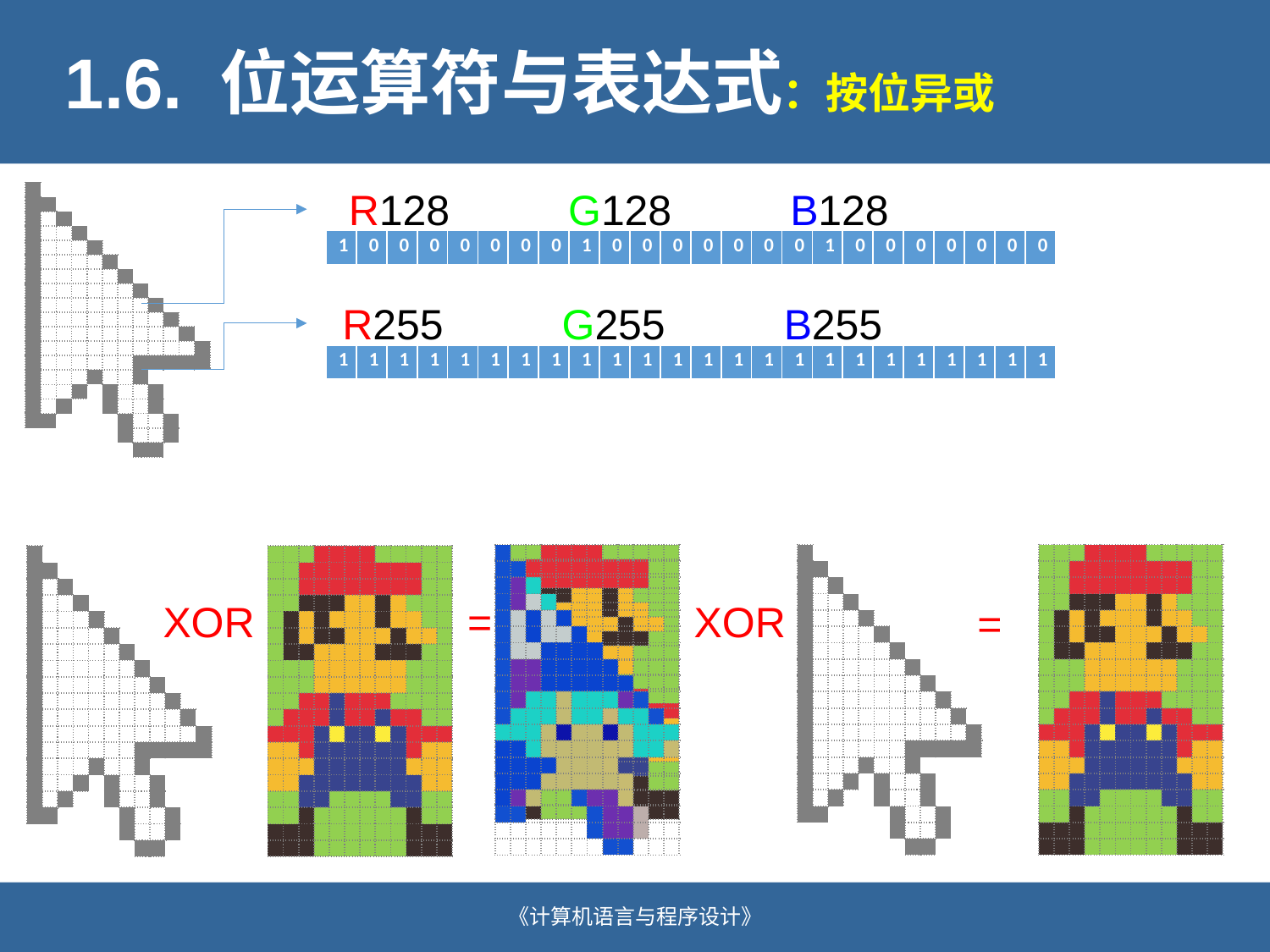

# 1.6. 位运算符与表达式：按位异或
R128          G128          B128
|  |  |  |  |  |  |  |  |  |  |  |  |
| --- | --- | --- | --- | --- | --- | --- | --- | --- | --- | --- | --- |
|  |  |  |  |  |  |  |  |  |  |  |  |
|  |  |  |  |  |  |  |  |  |  |  |  |
|  |  |  |  |  |  |  |  |  |  |  |  |
|  |  |  |  |  |  |  |  |  |  |  |  |
|  |  |  |  |  |  |  |  |  |  |  |  |
|  |  |  |  |  |  |  |  |  |  |  |  |
|  |  |  |  |  |  |  |  |  |  |  |  |
|  |  |  |  |  |  |  |  |  |  |  |  |
|  |  |  |  |  |  |  |  |  |  |  |  |
|  |  |  |  |  |  |  |  |  |  |  |  |
|  |  |  |  |  |  |  |  |  |  |  |  |
|  |  |  |  |  |  |  |  |  |  |  |  |
|  |  |  |  |  |  |  |  |  |  |  |  |
|  |  |  |  |  |  |  |  |  |  |  |  |
|  |  |  |  |  |  |  |  |  |  |  |  |
|  |  |  |  |  |  |  |  |  |  |  |  |
|  |  |  |  |  |  |  |  |  |  |  |  |
|  |  |  |  |  |  |  |  |  |  |  |  |
| 1 | 0 | 0 | 0 | 0 | 0 | 0 | 0 | 1 | 0 | 0 | 0 | 0 | 0 | 0 | 0 | 1 | 0 | 0 | 0 | 0 | 0 | 0 | 0 |
| --- | --- | --- | --- | --- | --- | --- | --- | --- | --- | --- | --- | --- | --- | --- | --- | --- | --- | --- | --- | --- | --- | --- | --- |
R255          G255          B255
| 1 | 1 | 1 | 1 | 1 | 1 | 1 | 1 | 1 | 1 | 1 | 1 | 1 | 1 | 1 | 1 | 1 | 1 | 1 | 1 | 1 | 1 | 1 | 1 |
| --- | --- | --- | --- | --- | --- | --- | --- | --- | --- | --- | --- | --- | --- | --- | --- | --- | --- | --- | --- | --- | --- | --- | --- |
|  |  |  |  |  |  |  |  |  |  |  |  |
| --- | --- | --- | --- | --- | --- | --- | --- | --- | --- | --- | --- |
|  |  |  |  |  |  |  |  |  |  |  |  |
|  |  |  |  |  |  |  |  |  |  |  |  |
|  |  |  |  |  |  |  |  |  |  |  |  |
|  |  |  |  |  |  |  |  |  |  |  |  |
|  |  |  |  |  |  |  |  |  |  |  |  |
|  |  |  |  |  |  |  |  |  |  |  |  |
|  |  |  |  |  |  |  |  |  |  |  |  |
|  |  |  |  |  |  |  |  |  |  |  |  |
|  |  |  |  |  |  |  |  |  |  |  |  |
|  |  |  |  |  |  |  |  |  |  |  |  |
|  |  |  |  |  |  |  |  |  |  |  |  |
|  |  |  |  |  |  |  |  |  |  |  |  |
|  |  |  |  |  |  |  |  |  |  |  |  |
|  |  |  |  |  |  |  |  |  |  |  |  |
|  |  |  |  |  |  |  |  |  |  |  |  |
|  |  |  |  |  |  |  |  |  |  |  |  |
|  |  |  |  |  |  |  |  |  |  |  |  |
|  |  |  |  |  |  |  |  |  |  |  |  |
|  |  |  |  |  |  |  |  |  |  |  |  |
| --- | --- | --- | --- | --- | --- | --- | --- | --- | --- | --- | --- |
|  |  |  |  |  |  |  |  |  |  |  |  |
|  |  |  |  |  |  |  |  |  |  |  |  |
|  |  |  |  |  |  |  |  |  |  |  |  |
|  |  |  |  |  |  |  |  |  |  |  |  |
|  |  |  |  |  |  |  |  |  |  |  |  |
|  |  |  |  |  |  |  |  |  |  |  |  |
|  |  |  |  |  |  |  |  |  |  |  |  |
|  |  |  |  |  |  |  |  |  |  |  |  |
|  |  |  |  |  |  |  |  |  |  |  |  |
|  |  |  |  |  |  |  |  |  |  |  |  |
|  |  |  |  |  |  |  |  |  |  |  |  |
|  |  |  |  |  |  |  |  |  |  |  |  |
|  |  |  |  |  |  |  |  |  |  |  |  |
|  |  |  |  |  |  |  |  |  |  |  |  |
|  |  |  |  |  |  |  |  |  |  |  |  |
|  |  |  |  |  |  |  |  |  |  |  |  |
|  |  |  |  |  |  |  |  |  |  |  |  |
|  |  |  |  |  |  |  |  |  |  |  |  |
|  |  |  |  |  |  |  |  |  |  |  |  |
| --- | --- | --- | --- | --- | --- | --- | --- | --- | --- | --- | --- |
|  |  |  |  |  |  |  |  |  |  |  |  |
|  |  |  |  |  |  |  |  |  |  |  |  |
|  |  |  |  |  |  |  |  |  |  |  |  |
|  |  |  |  |  |  |  |  |  |  |  |  |
|  |  |  |  |  |  |  |  |  |  |  |  |
|  |  |  |  |  |  |  |  |  |  |  |  |
|  |  |  |  |  |  |  |  |  |  |  |  |
|  |  |  |  |  |  |  |  |  |  |  |  |
|  |  |  |  |  |  |  |  |  |  |  |  |
|  |  |  |  |  |  |  |  |  |  |  |  |
|  |  |  |  |  |  |  |  |  |  |  |  |
|  |  |  |  |  |  |  |  |  |  |  |  |
|  |  |  |  |  |  |  |  |  |  |  |  |
|  |  |  |  |  |  |  |  |  |  |  |  |
|  |  |  |  |  |  |  |  |  |  |  |  |
|  |  |  |  |  |  |  |  |  |  |  |  |
|  |  |  |  |  |  |  |  |  |  |  |  |
|  |  |  |  |  |  |  |  |  |  |  |  |
|  |  |  |  |  |  |  |  |  |  |  |  |
| --- | --- | --- | --- | --- | --- | --- | --- | --- | --- | --- | --- |
|  |  |  |  |  |  |  |  |  |  |  |  |
|  |  |  |  |  |  |  |  |  |  |  |  |
|  |  |  |  |  |  |  |  |  |  |  |  |
|  |  |  |  |  |  |  |  |  |  |  |  |
|  |  |  |  |  |  |  |  |  |  |  |  |
|  |  |  |  |  |  |  |  |  |  |  |  |
|  |  |  |  |  |  |  |  |  |  |  |  |
|  |  |  |  |  |  |  |  |  |  |  |  |
|  |  |  |  |  |  |  |  |  |  |  |  |
|  |  |  |  |  |  |  |  |  |  |  |  |
|  |  |  |  |  |  |  |  |  |  |  |  |
|  |  |  |  |  |  |  |  |  |  |  |  |
|  |  |  |  |  |  |  |  |  |  |  |  |
|  |  |  |  |  |  |  |  |  |  |  |  |
|  |  |  |  |  |  |  |  |  |  |  |  |
|  |  |  |  |  |  |  |  |  |  |  |  |
|  |  |  |  |  |  |  |  |  |  |  |  |
|  |  |  |  |  |  |  |  |  |  |  |  |
|  |  |  |  |  |  |  |  |  |  |  |  |
| --- | --- | --- | --- | --- | --- | --- | --- | --- | --- | --- | --- |
|  |  |  |  |  |  |  |  |  |  |  |  |
|  |  |  |  |  |  |  |  |  |  |  |  |
|  |  |  |  |  |  |  |  |  |  |  |  |
|  |  |  |  |  |  |  |  |  |  |  |  |
|  |  |  |  |  |  |  |  |  |  |  |  |
|  |  |  |  |  |  |  |  |  |  |  |  |
|  |  |  |  |  |  |  |  |  |  |  |  |
|  |  |  |  |  |  |  |  |  |  |  |  |
|  |  |  |  |  |  |  |  |  |  |  |  |
|  |  |  |  |  |  |  |  |  |  |  |  |
|  |  |  |  |  |  |  |  |  |  |  |  |
|  |  |  |  |  |  |  |  |  |  |  |  |
|  |  |  |  |  |  |  |  |  |  |  |  |
|  |  |  |  |  |  |  |  |  |  |  |  |
|  |  |  |  |  |  |  |  |  |  |  |  |
|  |  |  |  |  |  |  |  |  |  |  |  |
|  |  |  |  |  |  |  |  |  |  |  |  |
|  |  |  |  |  |  |  |  |  |  |  |  |
|  |  |  |  |  |  |  |  |  |  |  |  |
| --- | --- | --- | --- | --- | --- | --- | --- | --- | --- | --- | --- |
|  |  |  |  |  |  |  |  |  |  |  |  |
|  |  |  |  |  |  |  |  |  |  |  |  |
|  |  |  |  |  |  |  |  |  |  |  |  |
|  |  |  |  |  |  |  |  |  |  |  |  |
|  |  |  |  |  |  |  |  |  |  |  |  |
|  |  |  |  |  |  |  |  |  |  |  |  |
|  |  |  |  |  |  |  |  |  |  |  |  |
|  |  |  |  |  |  |  |  |  |  |  |  |
|  |  |  |  |  |  |  |  |  |  |  |  |
|  |  |  |  |  |  |  |  |  |  |  |  |
|  |  |  |  |  |  |  |  |  |  |  |  |
|  |  |  |  |  |  |  |  |  |  |  |  |
|  |  |  |  |  |  |  |  |  |  |  |  |
|  |  |  |  |  |  |  |  |  |  |  |  |
|  |  |  |  |  |  |  |  |  |  |  |  |
|  |  |  |  |  |  |  |  |  |  |  |  |
|  |  |  |  |  |  |  |  |  |  |  |  |
|  |  |  |  |  |  |  |  |  |  |  |  |
XOR
=
XOR
=

《计算机语言与程序设计》
44